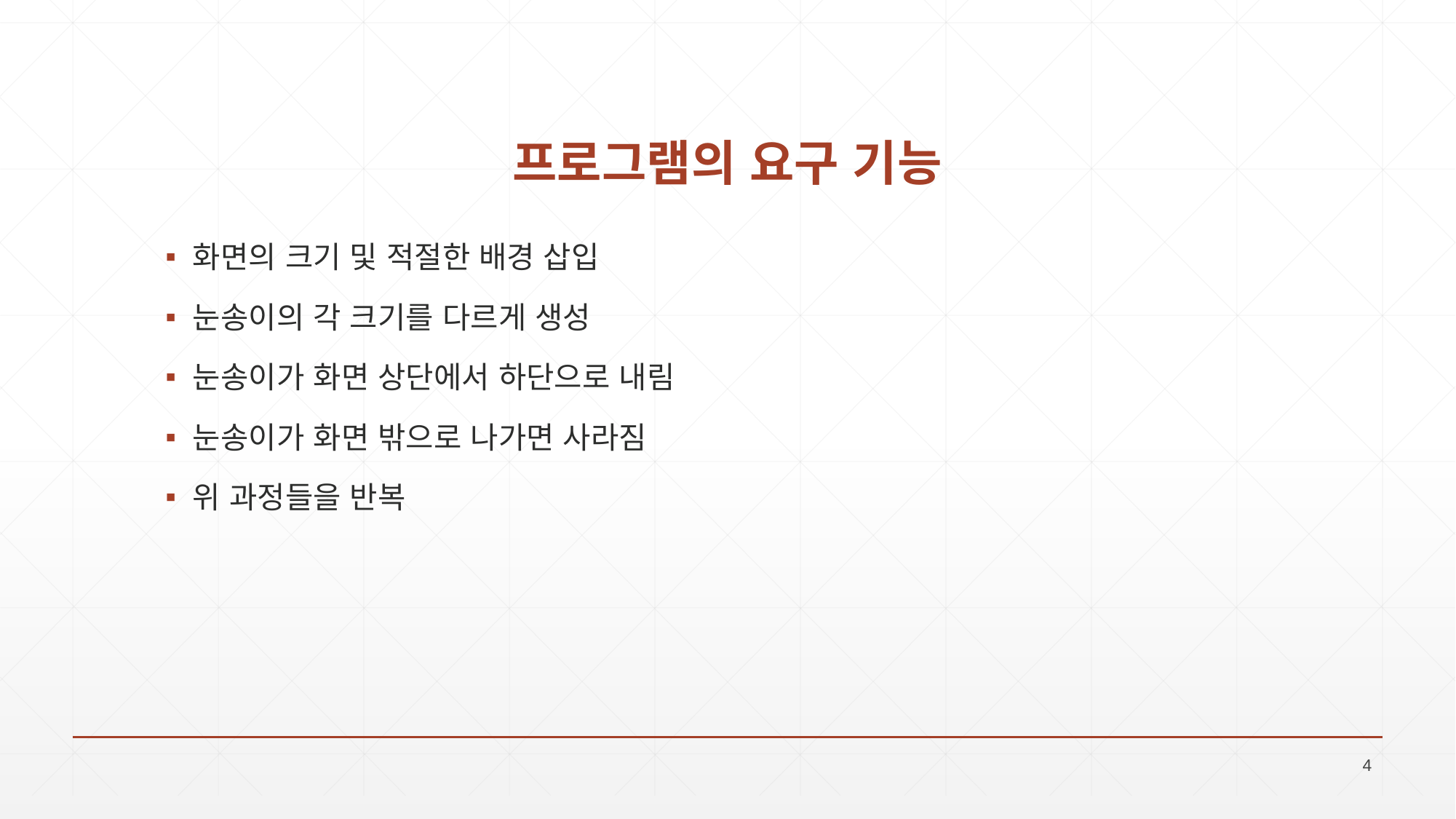

# 프로그램의 요구 기능
화면의 크기 및 적절한 배경 삽입
눈송이의 각 크기를 다르게 생성
눈송이가 화면 상단에서 하단으로 내림
눈송이가 화면 밖으로 나가면 사라짐
위 과정들을 반복
4